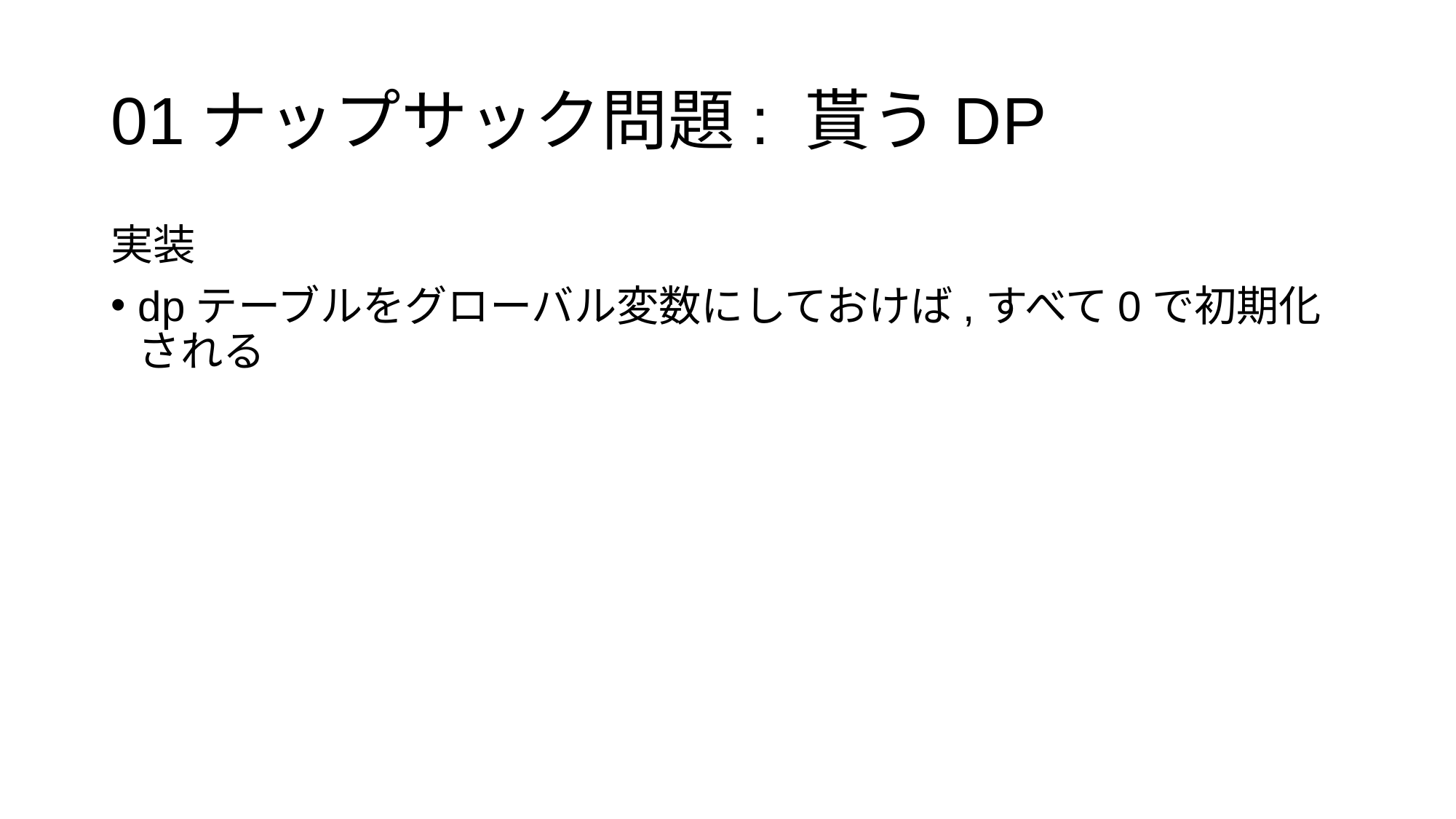

# 01ナップサック問題: 貰うDP
実装
dpテーブルをグローバル変数にしておけば,すべて0で初期化される